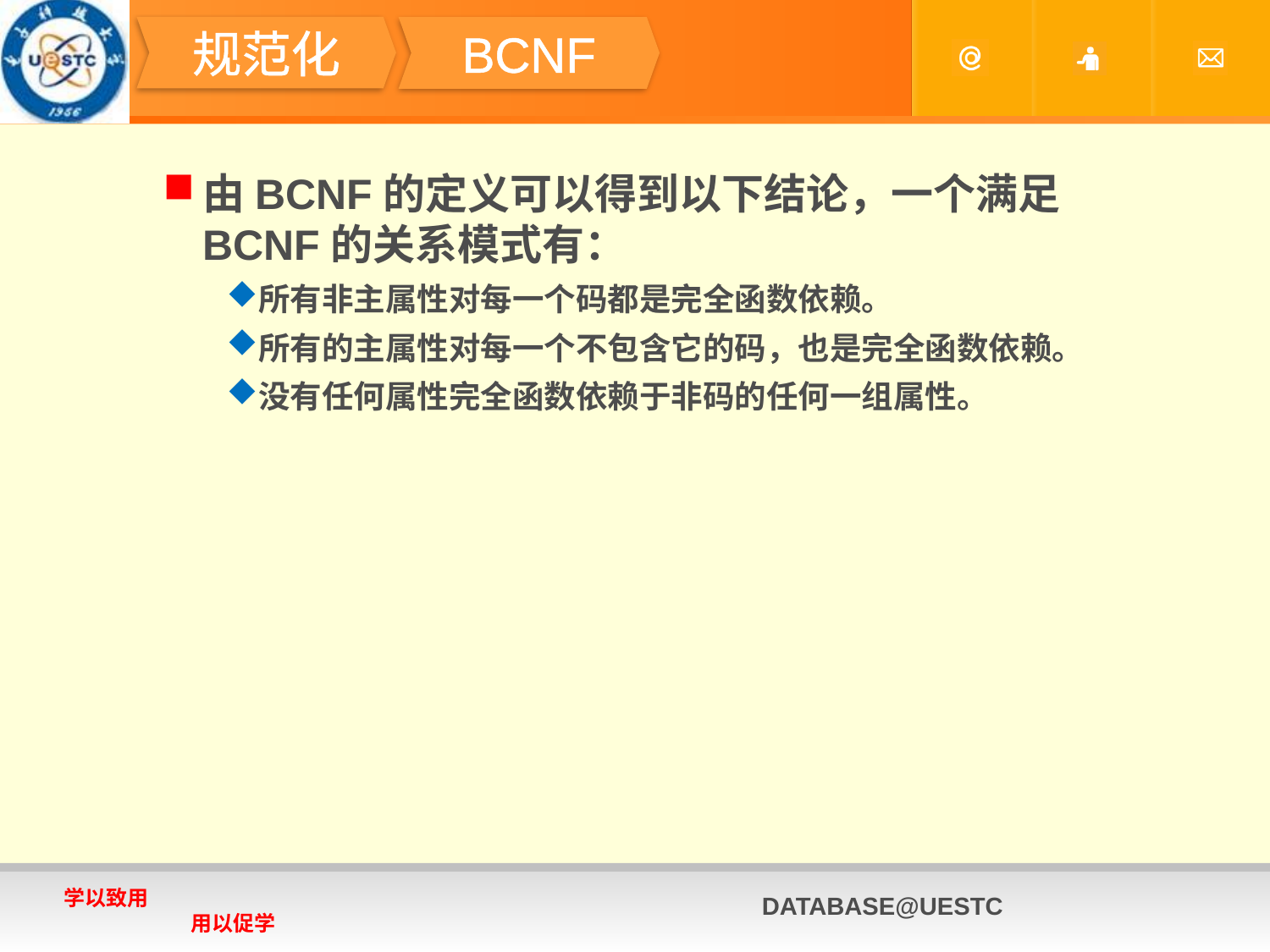

#
规范化
BCNF
由BCNF的定义可以得到以下结论，一个满足BCNF的关系模式有：
所有非主属性对每一个码都是完全函数依赖。
所有的主属性对每一个不包含它的码，也是完全函数依赖。
没有任何属性完全函数依赖于非码的任何一组属性。